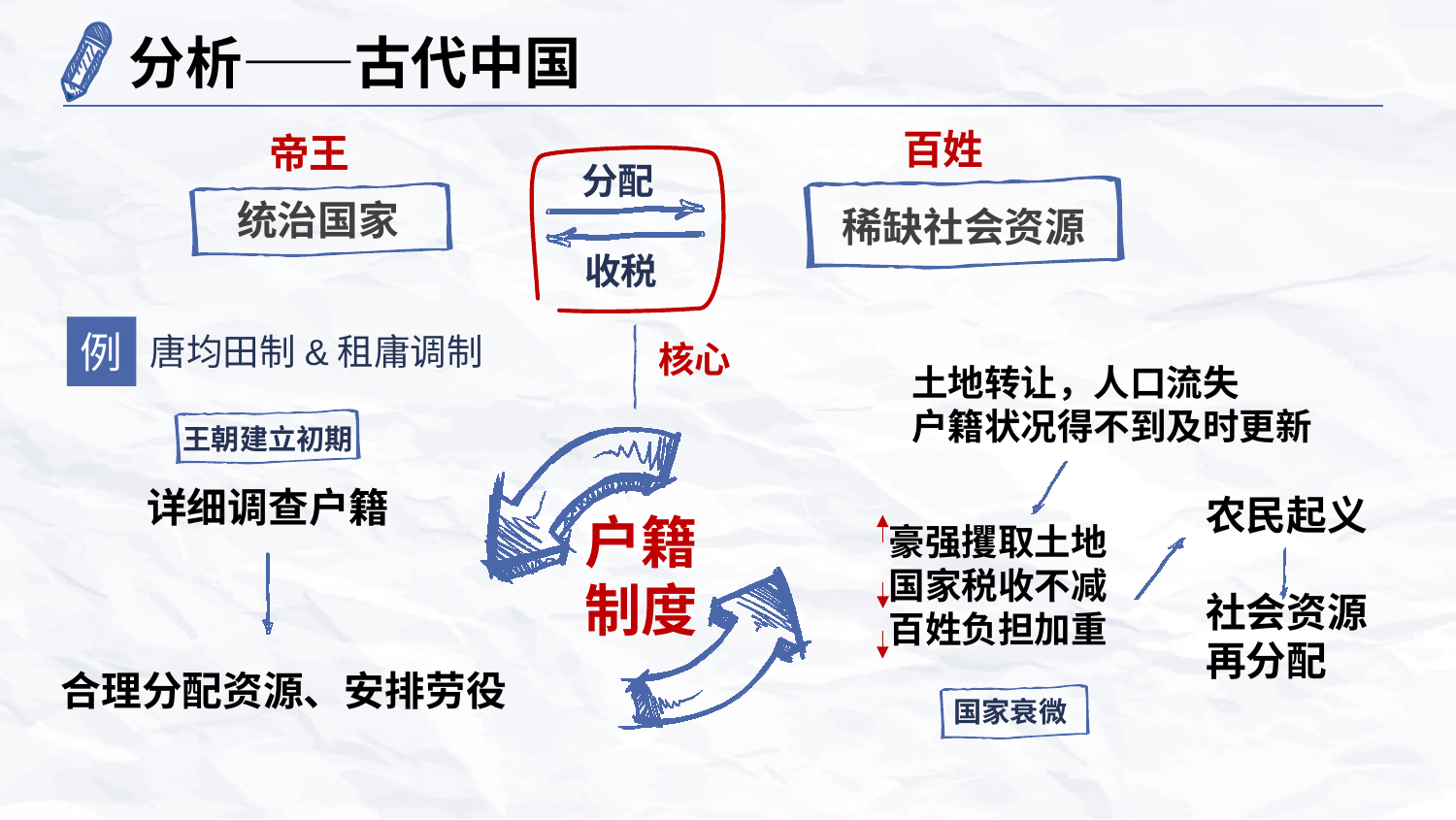

分析——古代中国
百姓
帝王

分配

统治国家
稀缺社会资源

收税
例
唐均田制&租庸调制
核心

土地转让，人口流失
户籍状况得不到及时更新

王朝建立初期

详细调查户籍

农民起义

社会资源再分配
户籍制度
豪强攫取土地
国家税收不减
百姓负担加重

合理分配资源、安排劳役

国家衰微